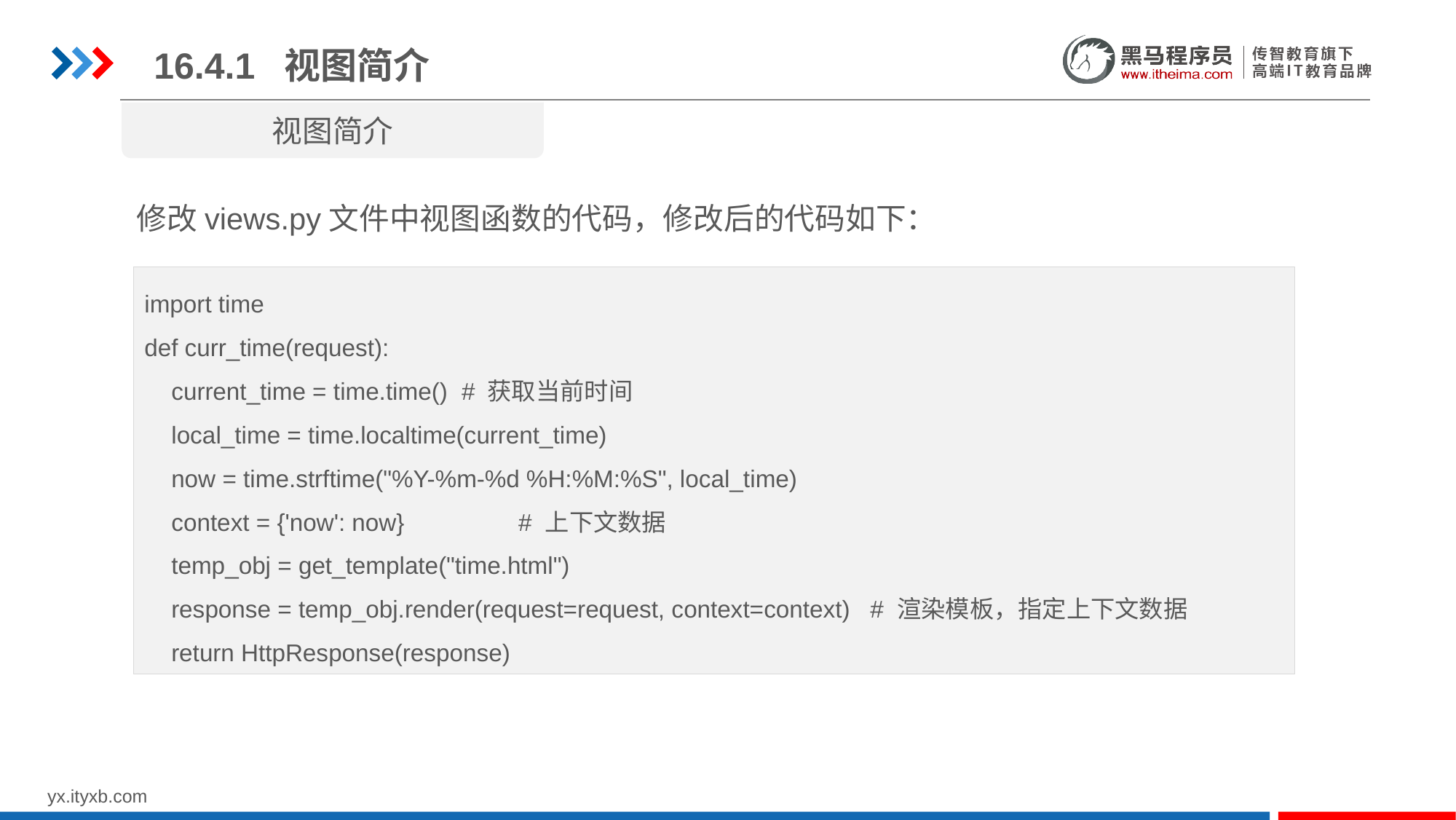

16.4.1  视图简介

视图简介
修改views.py文件中视图函数的代码，修改后的代码如下：
import time
def curr_time(request):
    current_time = time.time()  # 获取当前时间
    local_time = time.localtime(current_time)
    now = time.strftime("%Y-%m-%d %H:%M:%S", local_time)
    context = {'now': now}                 # 上下文数据
    temp_obj = get_template("time.html")
    response = temp_obj.render(request=request, context=context)   # 渲染模板，指定上下文数据
    return HttpResponse(response)